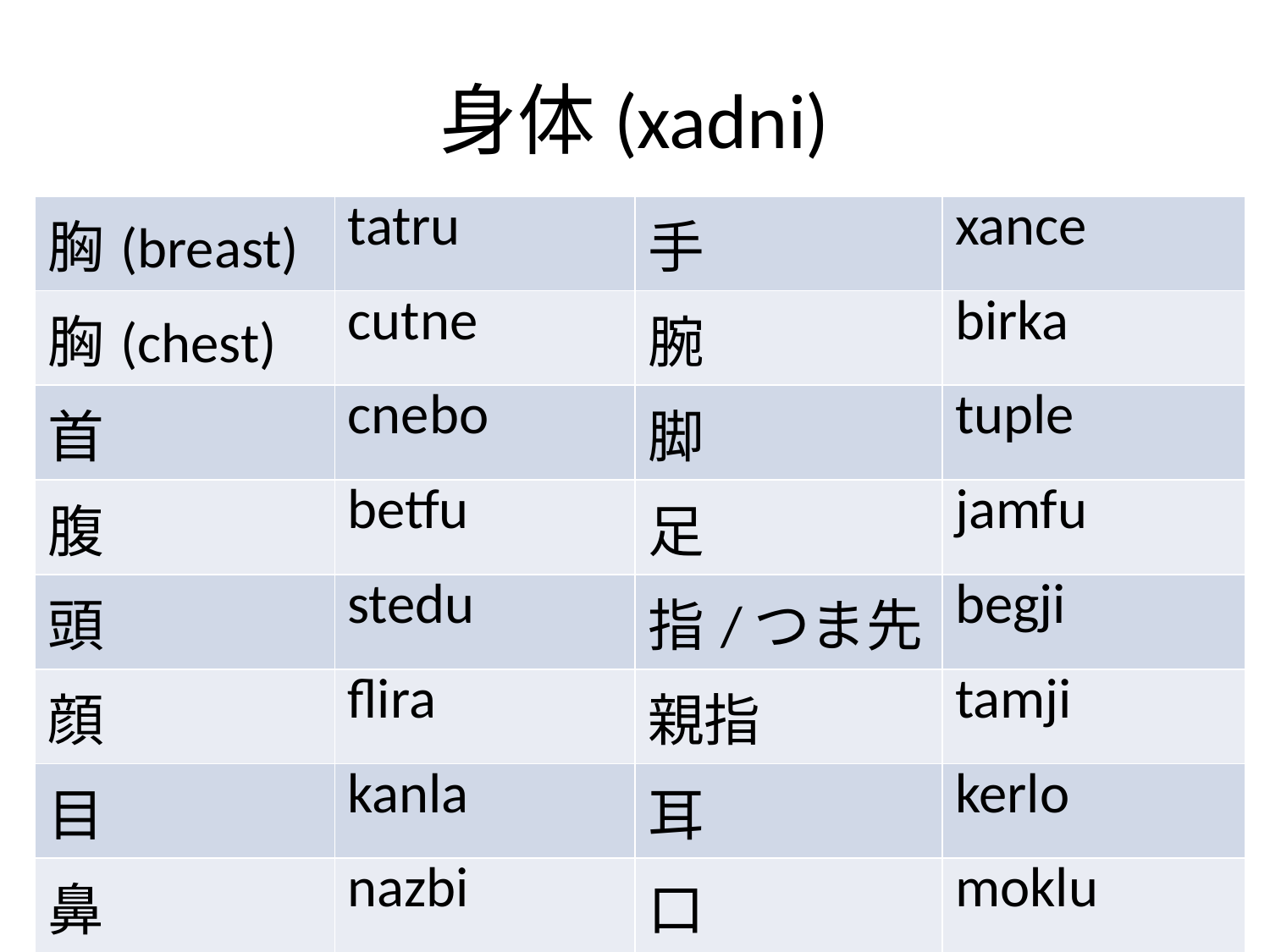

# 身体(xadni)
| 胸(breast) | tatru | 手 | xance |
| --- | --- | --- | --- |
| 胸(chest) | cutne | 腕 | birka |
| 首 | cnebo | 脚 | tuple |
| 腹 | betfu | 足 | jamfu |
| 頭 | stedu | 指/つま先 | begji |
| 顔 | flira | 親指 | tamji |
| 目 | kanla | 耳 | kerlo |
| 鼻 | nazbi | 口 | moklu |